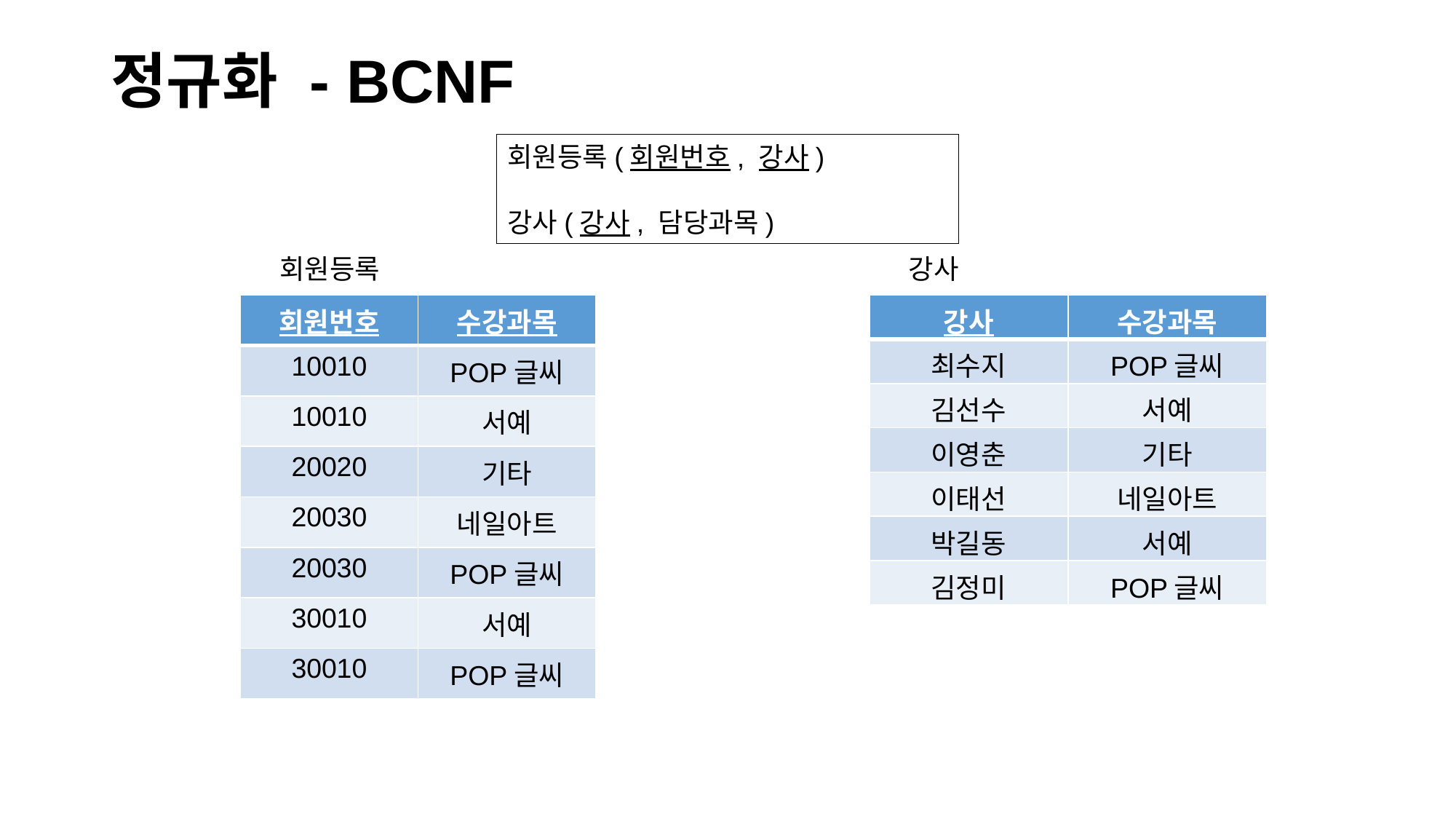

# 정규화 - BCNF
회원등록(회원번호, 강사)
강사(강사, 담당과목)
회원등록
강사
| 회원번호 | 수강과목 |
| --- | --- |
| 10010 | POP글씨 |
| 10010 | 서예 |
| 20020 | 기타 |
| 20030 | 네일아트 |
| 20030 | POP글씨 |
| 30010 | 서예 |
| 30010 | POP글씨 |
| 강사 | 수강과목 |
| --- | --- |
| 최수지 | POP글씨 |
| 김선수 | 서예 |
| 이영춘 | 기타 |
| 이태선 | 네일아트 |
| 박길동 | 서예 |
| 김정미 | POP글씨 |